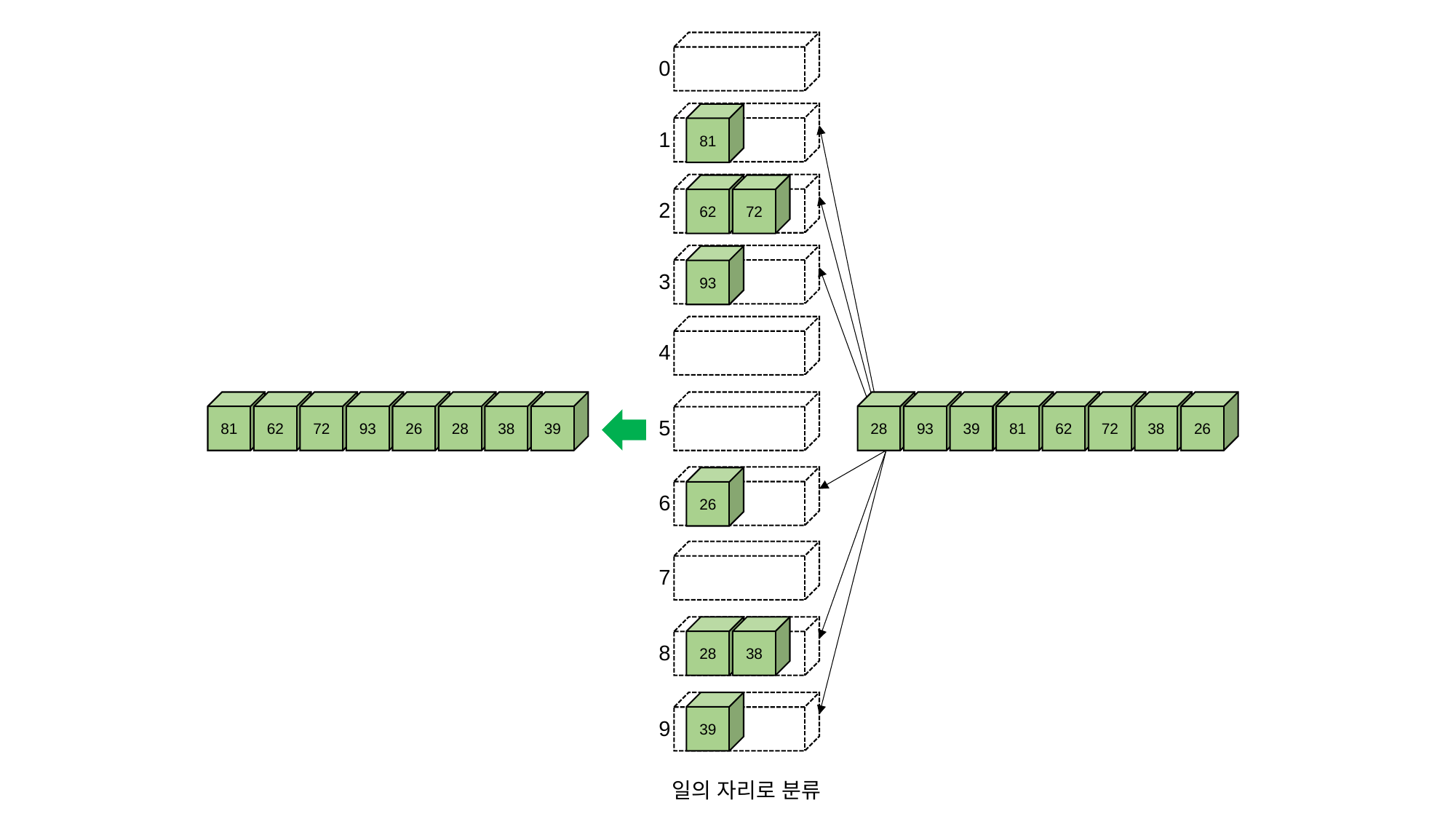

0

81
1

62
72
2

93
3

4
81
62
72
93
26
28
38
39
28
93
39
81
62
72
38
26

5

26
6

7

28
38
8
39

9
일의 자리로 분류